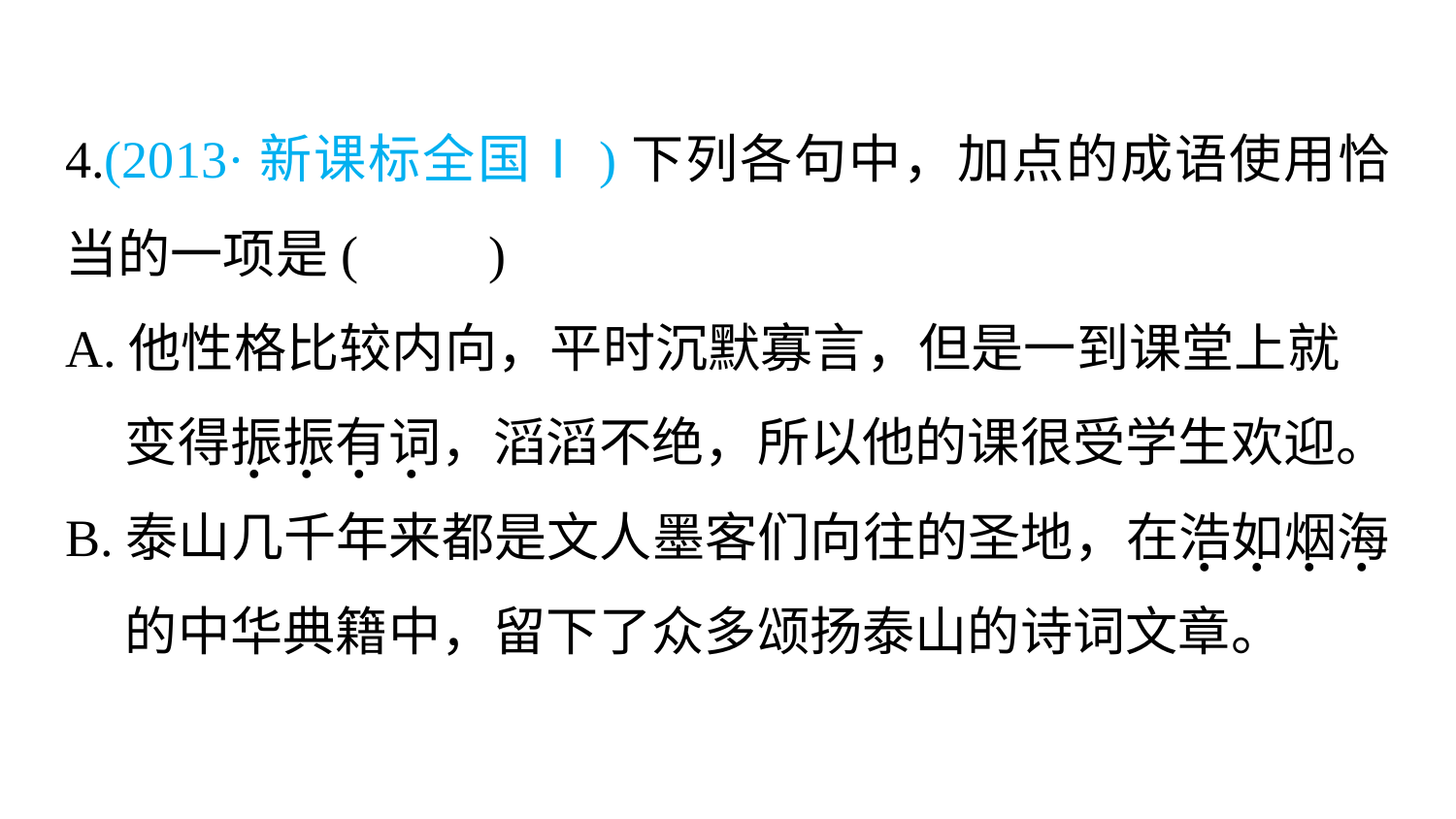

4.(2013·新课标全国Ⅰ)下列各句中，加点的成语使用恰当的一项是(　　)
A.他性格比较内向，平时沉默寡言，但是一到课堂上就
    变得振振有词，滔滔不绝，所以他的课很受学生欢迎。
B.泰山几千年来都是文人墨客们向往的圣地，在浩如烟海
    的中华典籍中，留下了众多颂扬泰山的诗词文章。
.   .   .   .
.   .   .   .